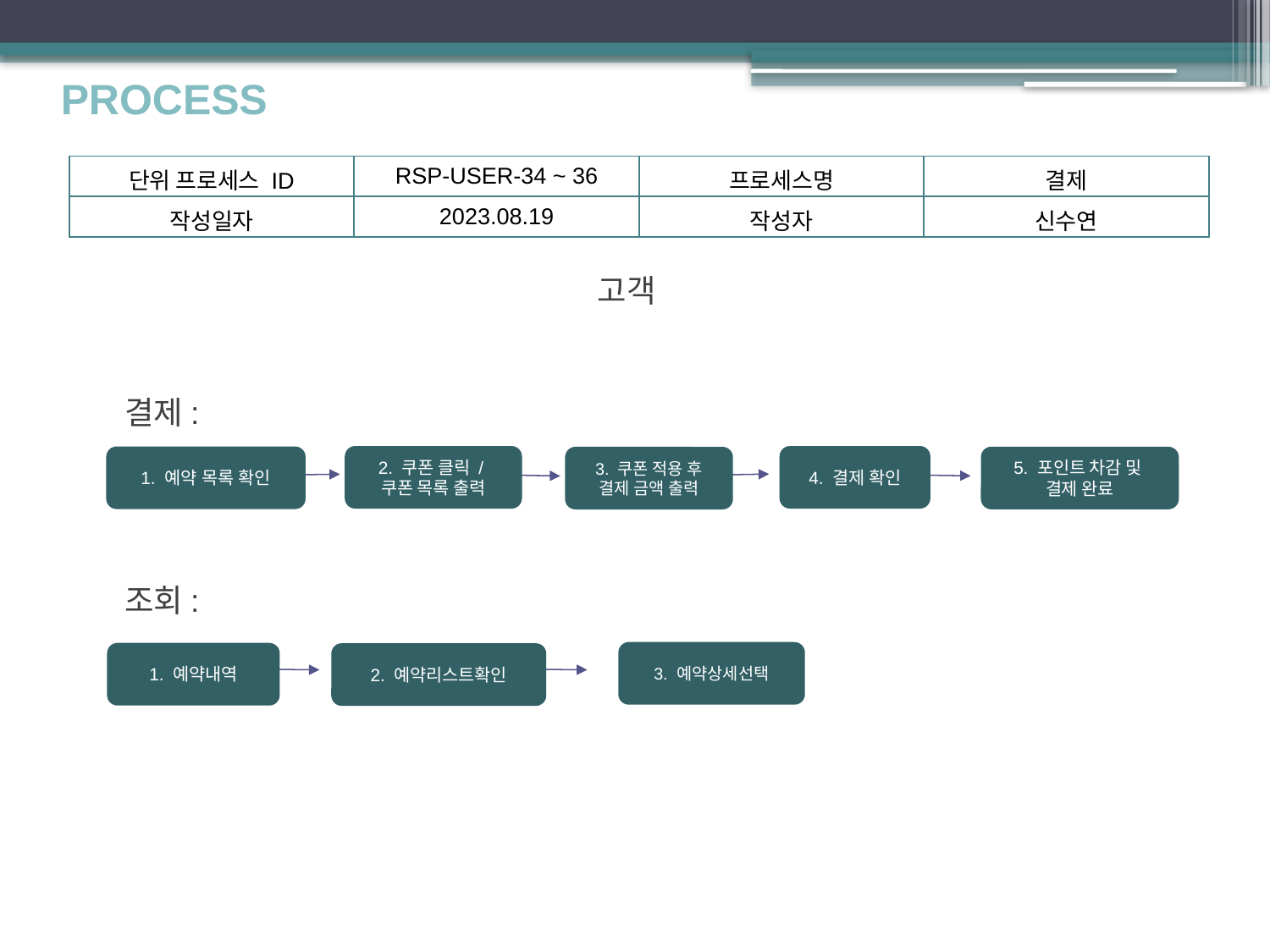

PROCESS
| 단위 프로세스 ID | RSP-USER-34 ~ 36 | 프로세스명 | 결제 |
| --- | --- | --- | --- |
| 작성일자 | 2023.08.19 | 작성자 | 신수연 |
고객
결제:
2. 쿠폰 클릭 /
쿠폰 목록 출력
4. 결제 확인
1. 예약 목록 확인
5. 포인트 차감 및
결제 완료
3. 쿠폰 적용 후
결제 금액 출력
조회:
3. 예약상세선택
1. 예약내역
2. 예약리스트확인